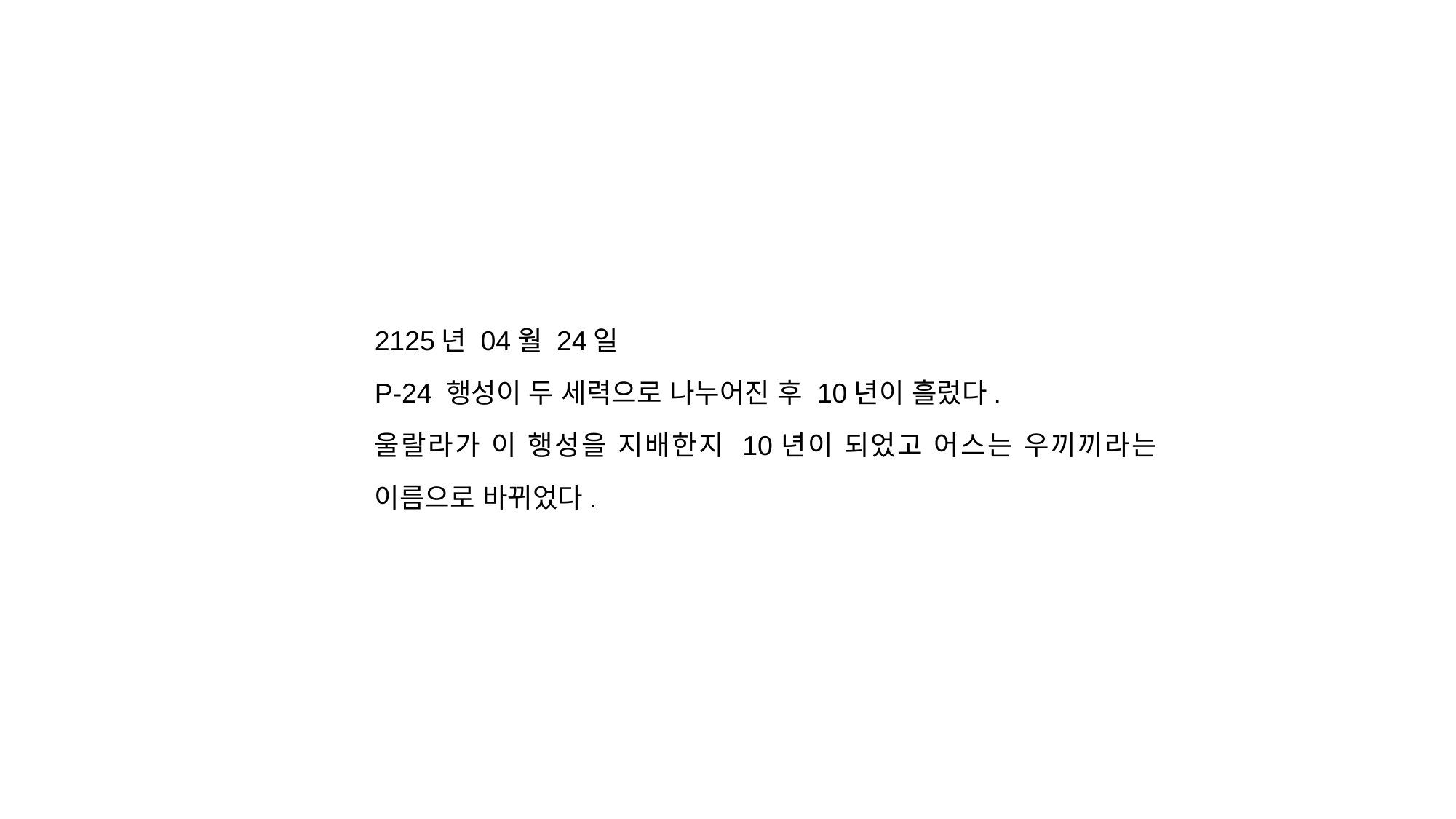

2125년 04월 24일
P-24 행성이 두 세력으로 나누어진 후 10년이 흘렀다.
울랄라가 이 행성을 지배한지 10년이 되었고 어스는 우끼끼라는 이름으로 바뀌었다.